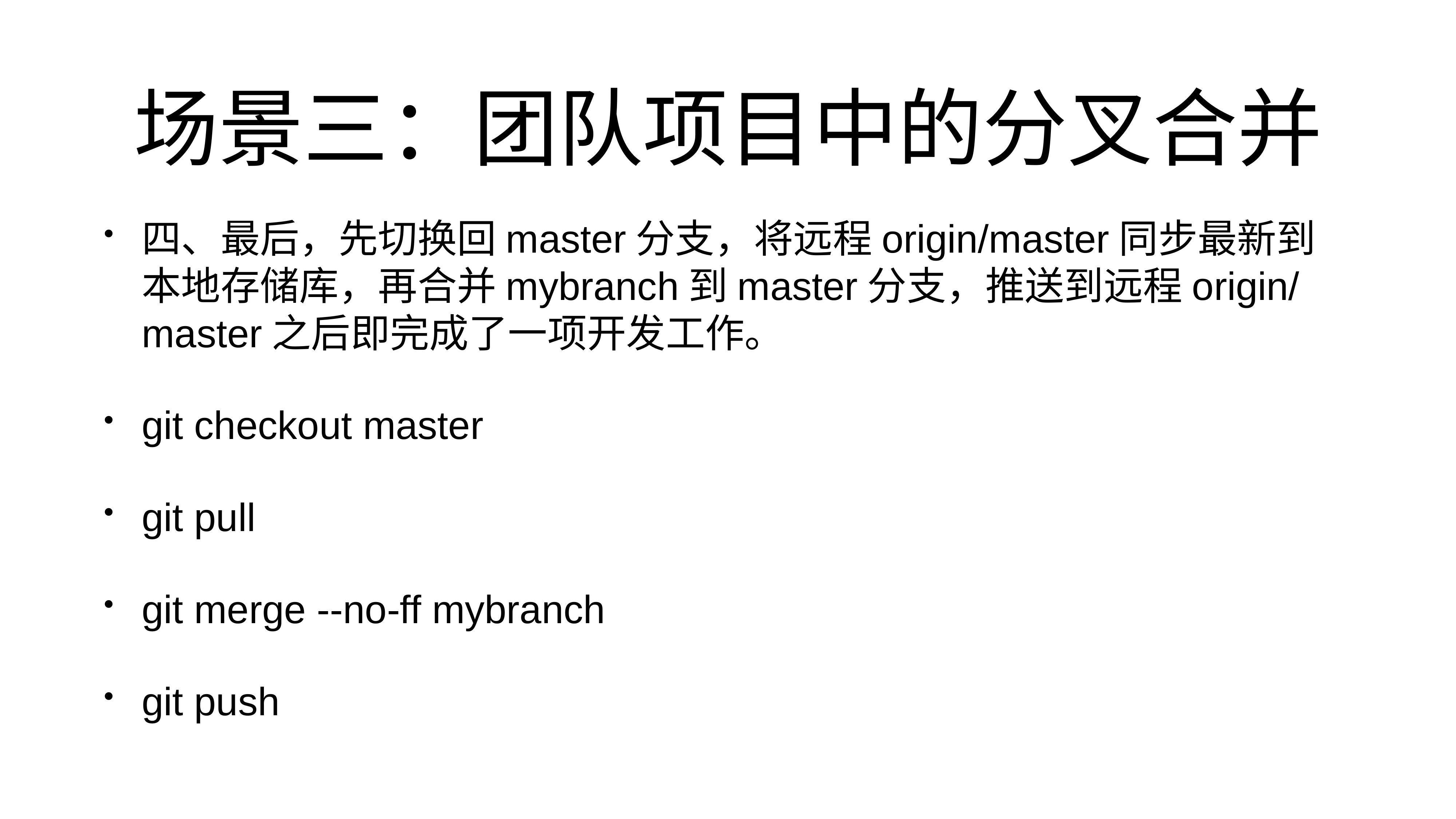

# 场景三：团队项目中的分叉合并
四、最后，先切换回master分支，将远程origin/master同步最新到本地存储库，再合并mybranch到master分支，推送到远程origin/master之后即完成了一项开发工作。
git checkout master
git pull
git merge --no-ff mybranch
git push